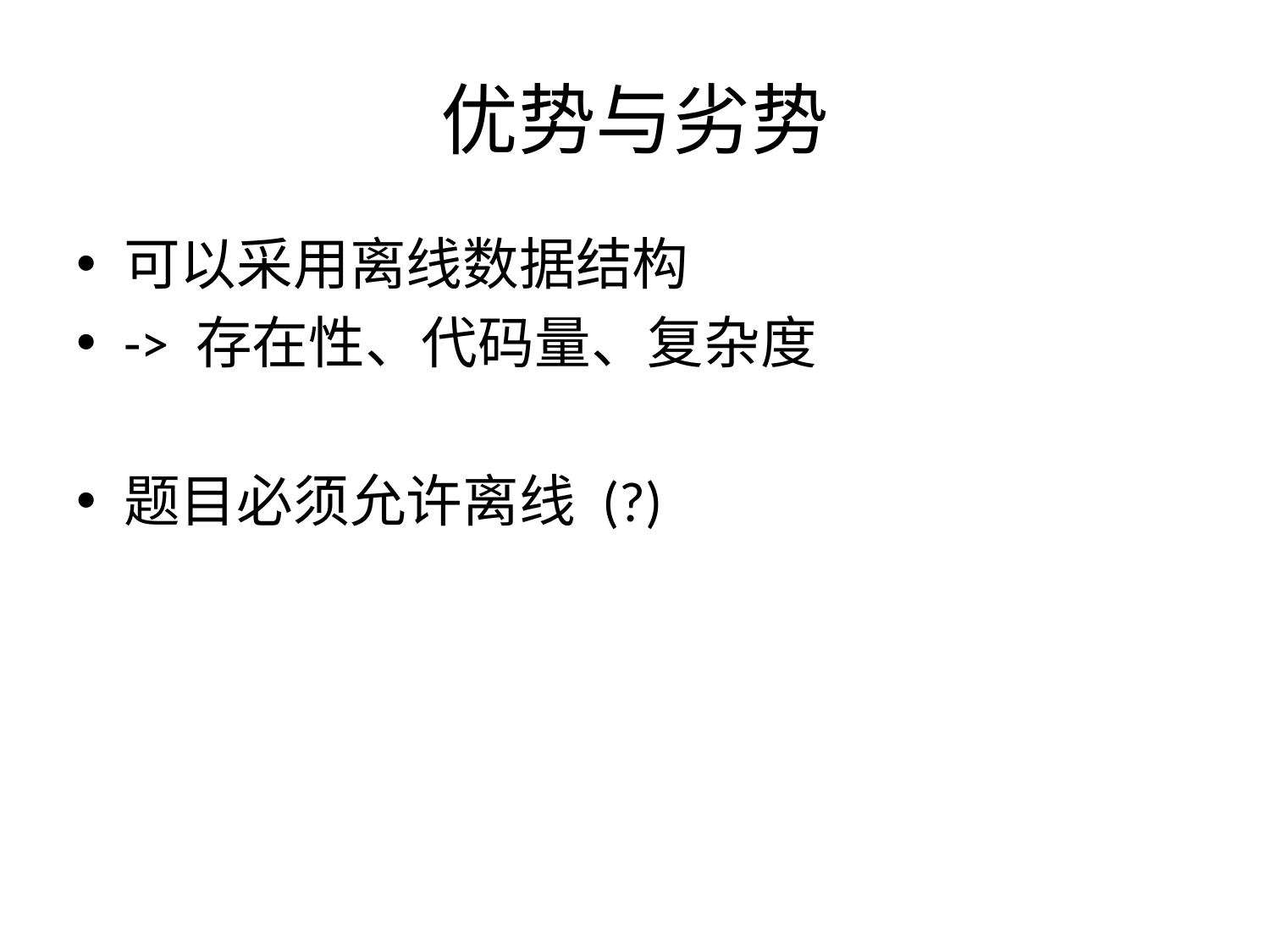

# 优势与劣势
可以采用离线数据结构
-> 存在性、代码量、复杂度

题目必须允许离线 (?)